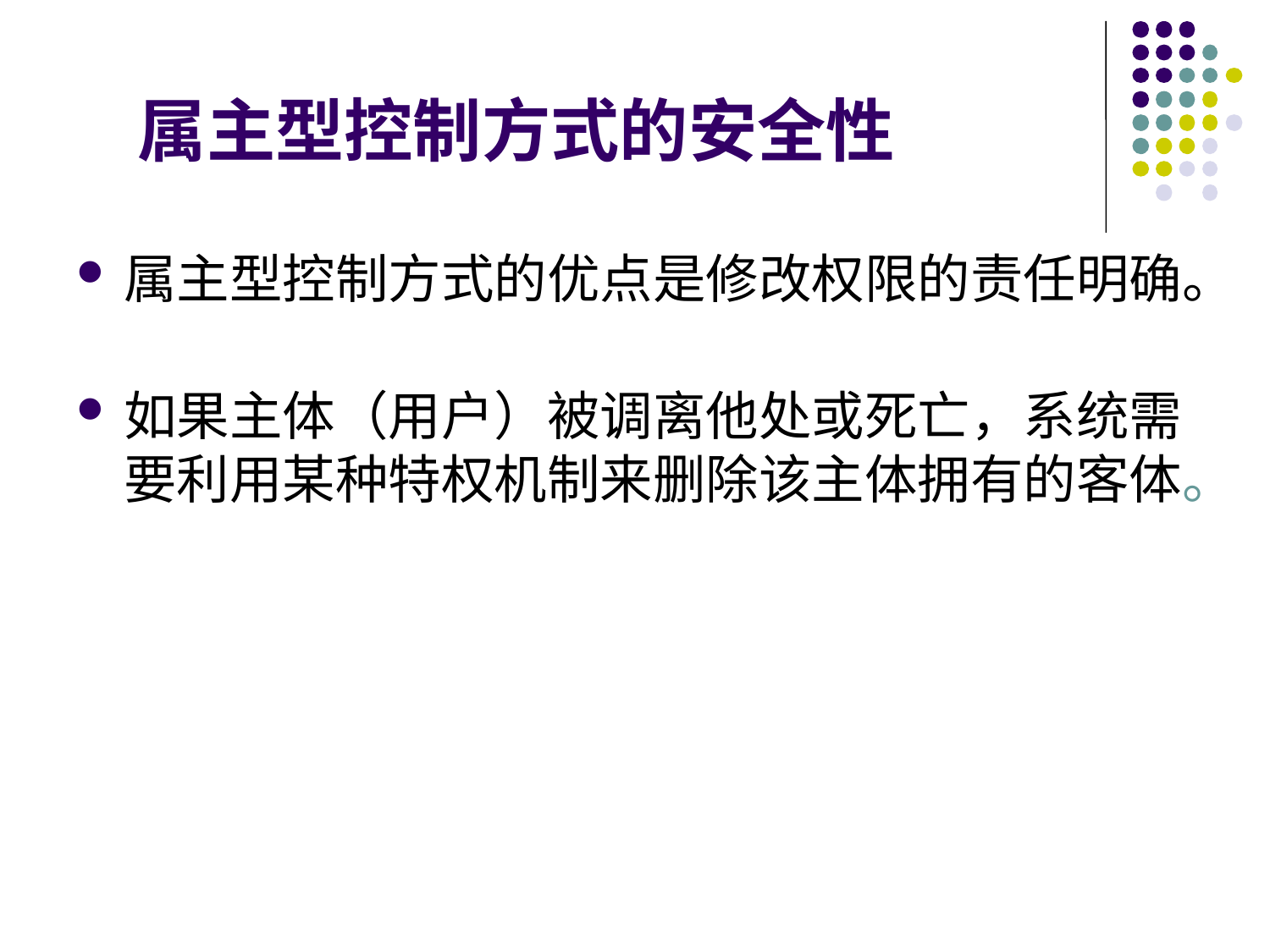

# 属主型控制方式的安全性
属主型控制方式的优点是修改权限的责任明确。
如果主体（用户）被调离他处或死亡，系统需要利用某种特权机制来删除该主体拥有的客体。